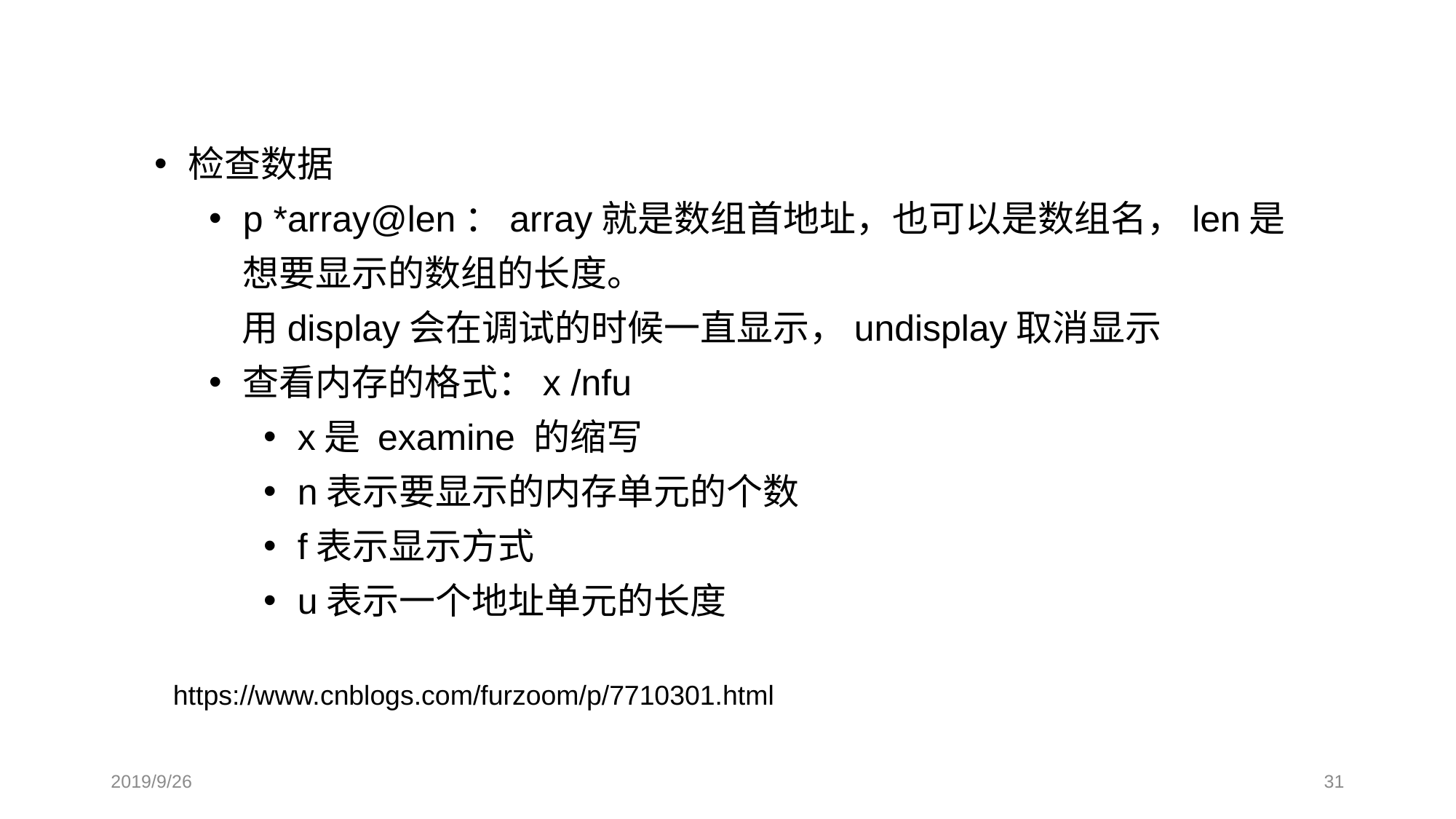

检查数据
p *array@len：array就是数组首地址，也可以是数组名，len是想要显示的数组的长度。
   用display会在调试的时候一直显示，undisplay取消显示
查看内存的格式：x /nfu
x是 examine 的缩写
n表示要显示的内存单元的个数
f表示显示方式
u表示一个地址单元的长度
https://www.cnblogs.com/furzoom/p/7710301.html
2019/9/26
31